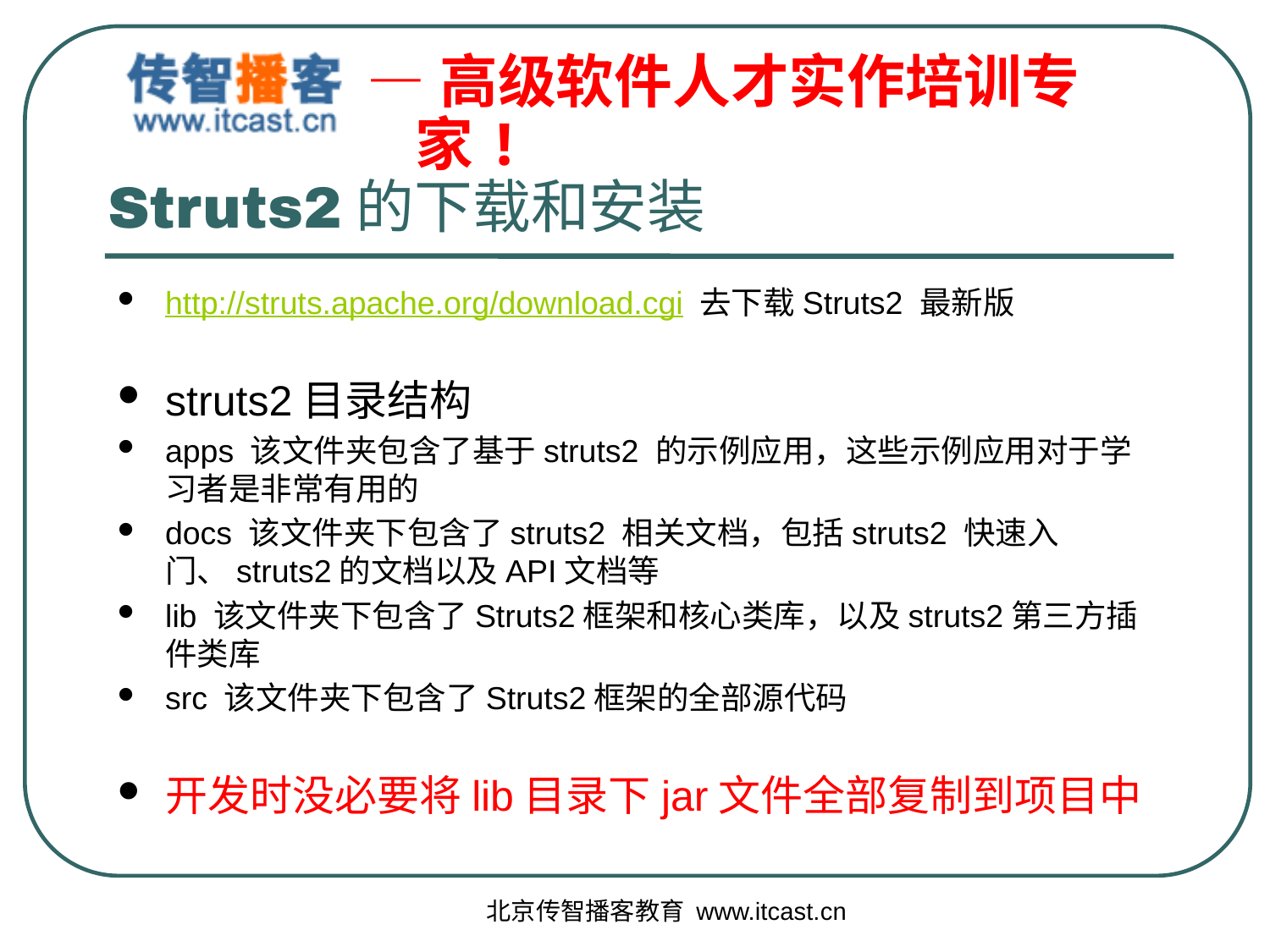

# Struts2的下载和安装
http://struts.apache.org/download.cgi 去下载Struts2 最新版

struts2目录结构
apps 该文件夹包含了基于struts2 的示例应用，这些示例应用对于学习者是非常有用的
docs 该文件夹下包含了struts2 相关文档，包括struts2 快速入门、struts2的文档以及API文档等
lib 该文件夹下包含了Struts2框架和核心类库，以及struts2第三方插件类库
src 该文件夹下包含了Struts2框架的全部源代码

开发时没必要将lib目录下jar文件全部复制到项目中
北京传智播客教育 www.itcast.cn